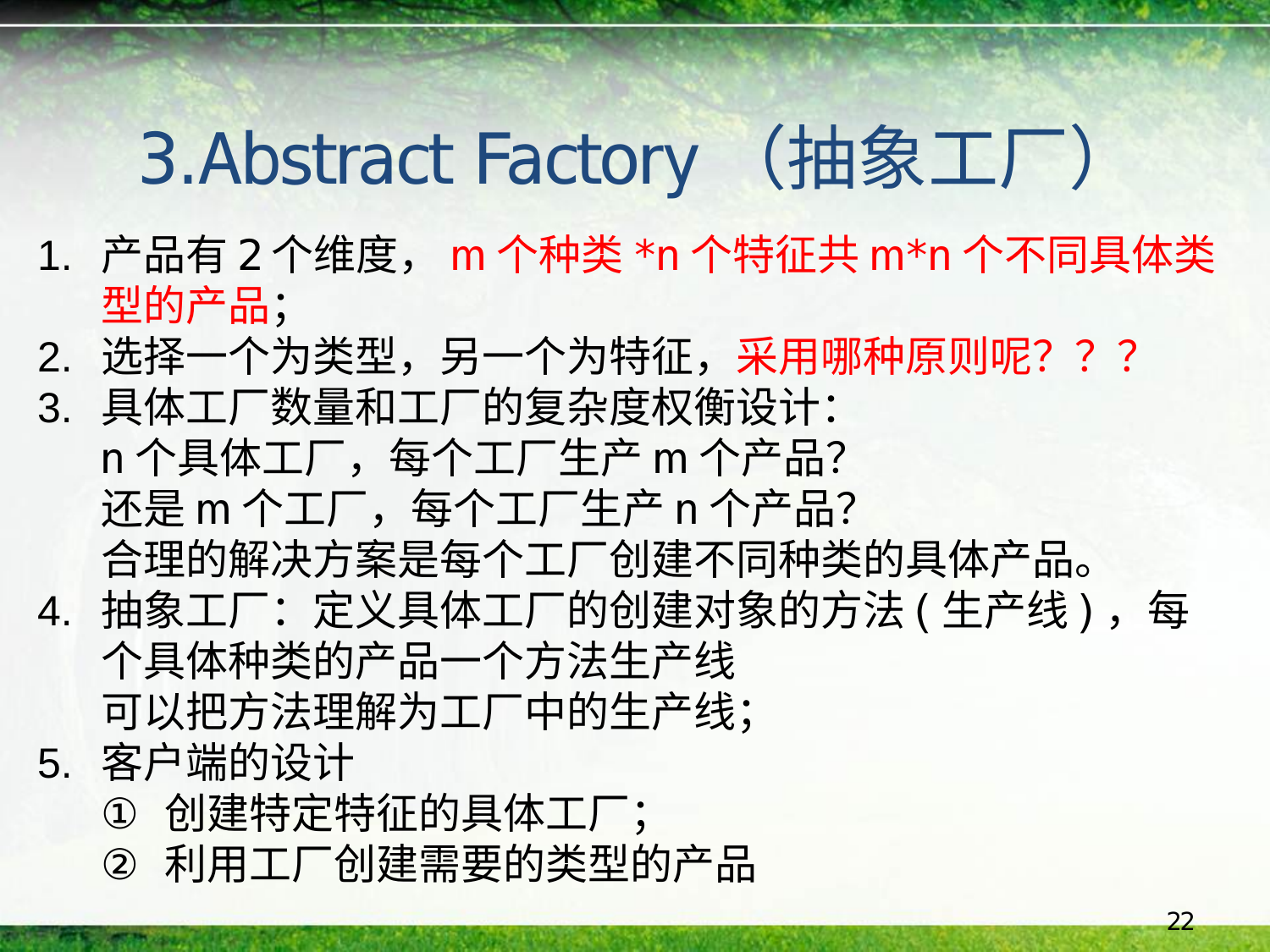

3.Abstract Factory（抽象工厂）
产品有2个维度，m个种类*n个特征共m*n个不同具体类型的产品；
选择一个为类型，另一个为特征，采用哪种原则呢？？？
具体工厂数量和工厂的复杂度权衡设计：
n个具体工厂，每个工厂生产m个产品？
还是m个工厂，每个工厂生产n个产品？
合理的解决方案是每个工厂创建不同种类的具体产品。
抽象工厂：定义具体工厂的创建对象的方法(生产线)，每个具体种类的产品一个方法生产线
可以把方法理解为工厂中的生产线；
客户端的设计
创建特定特征的具体工厂；
利用工厂创建需要的类型的产品

22